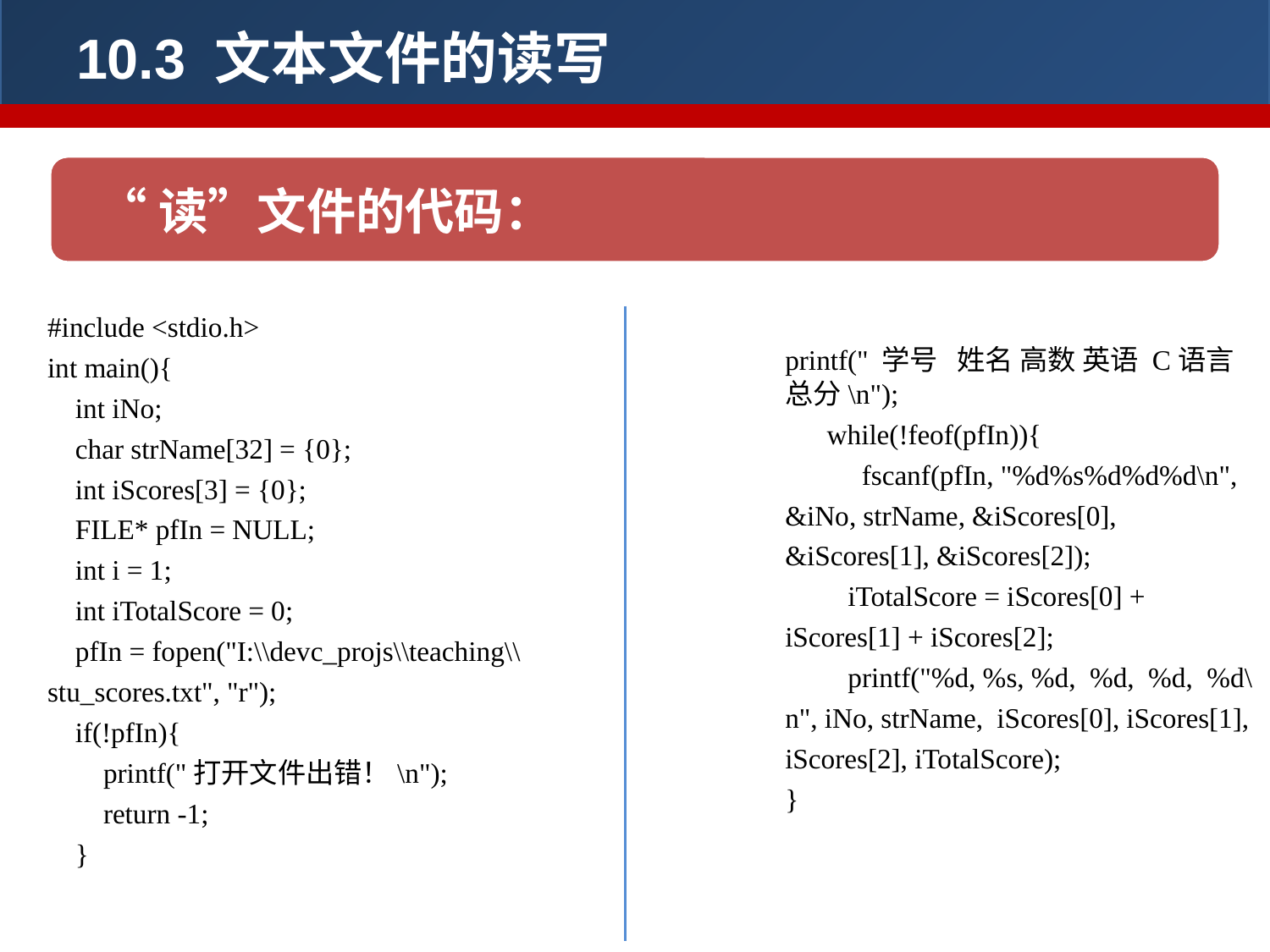

10.3 文本文件的读写

“读”文件的代码：
#include <stdio.h>
int main(){
    int iNo;
    char strName[32] = {0};
    int iScores[3] = {0};
    FILE* pfIn = NULL;
    int i = 1;
    int iTotalScore = 0;
    pfIn = fopen("I:\\devc_projs\\teaching\\ stu_scores.txt", "r");
    if(!pfIn){
        printf("打开文件出错！\n");
        return -1;
    }
printf(" 学号   姓名 高数 英语 C语言 总分\n");
      while(!feof(pfIn)){
           fscanf(pfIn, "%d%s%d%d%d\n", &iNo, strName, &iScores[0], &iScores[1], &iScores[2]);
         iTotalScore = iScores[0] + iScores[1] + iScores[2];
         printf("%d, %s, %d,  %d,  %d,  %d\n", iNo, strName,  iScores[0], iScores[1], iScores[2], iTotalScore);
}